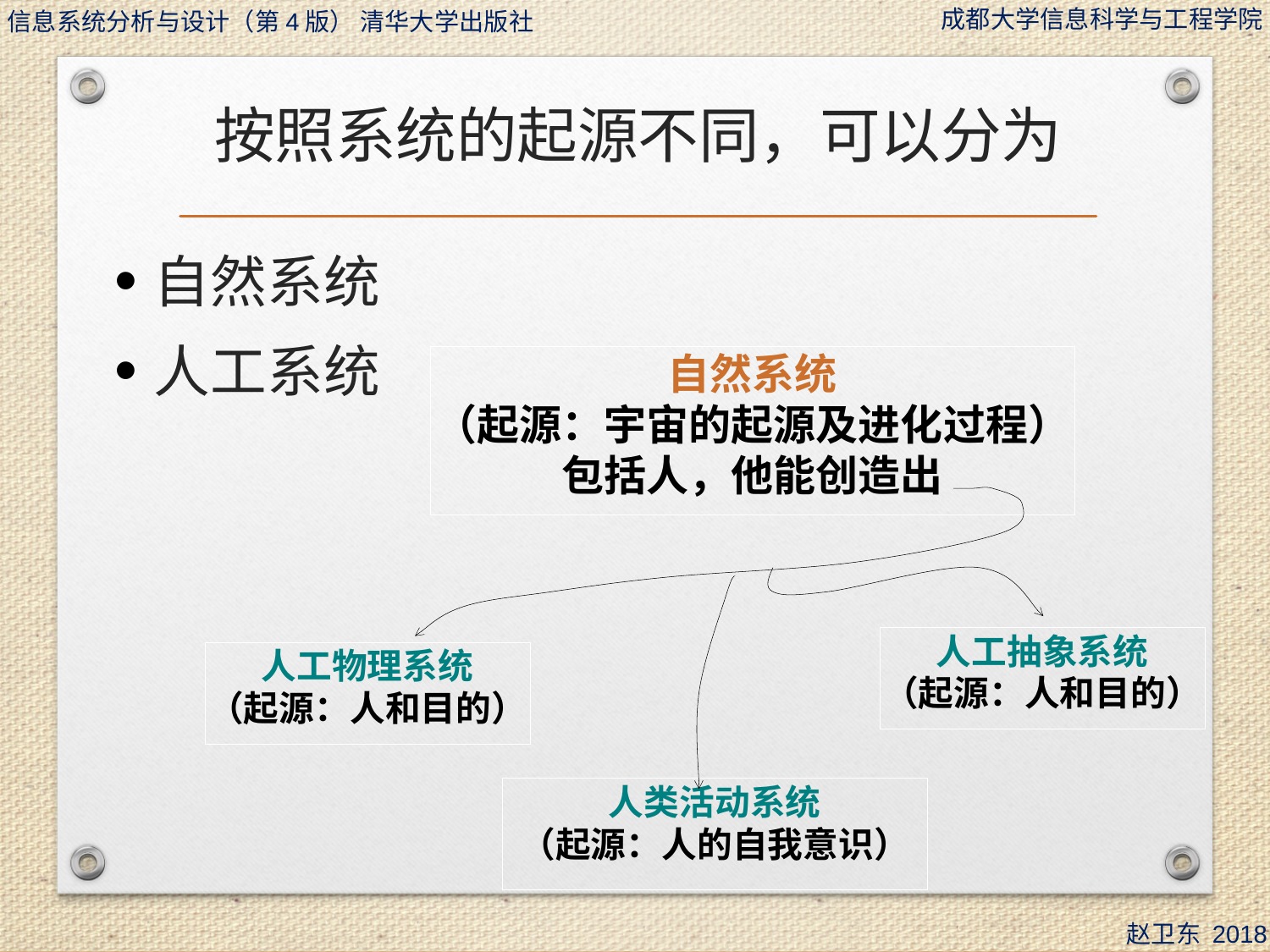

# 按照系统的起源不同，可以分为
自然系统
人工系统
自然系统
（起源：宇宙的起源及进化过程）
包括人，他能创造出

人工抽象系统
（起源：人和目的）
人工物理系统
（起源：人和目的）
人类活动系统
（起源：人的自我意识）